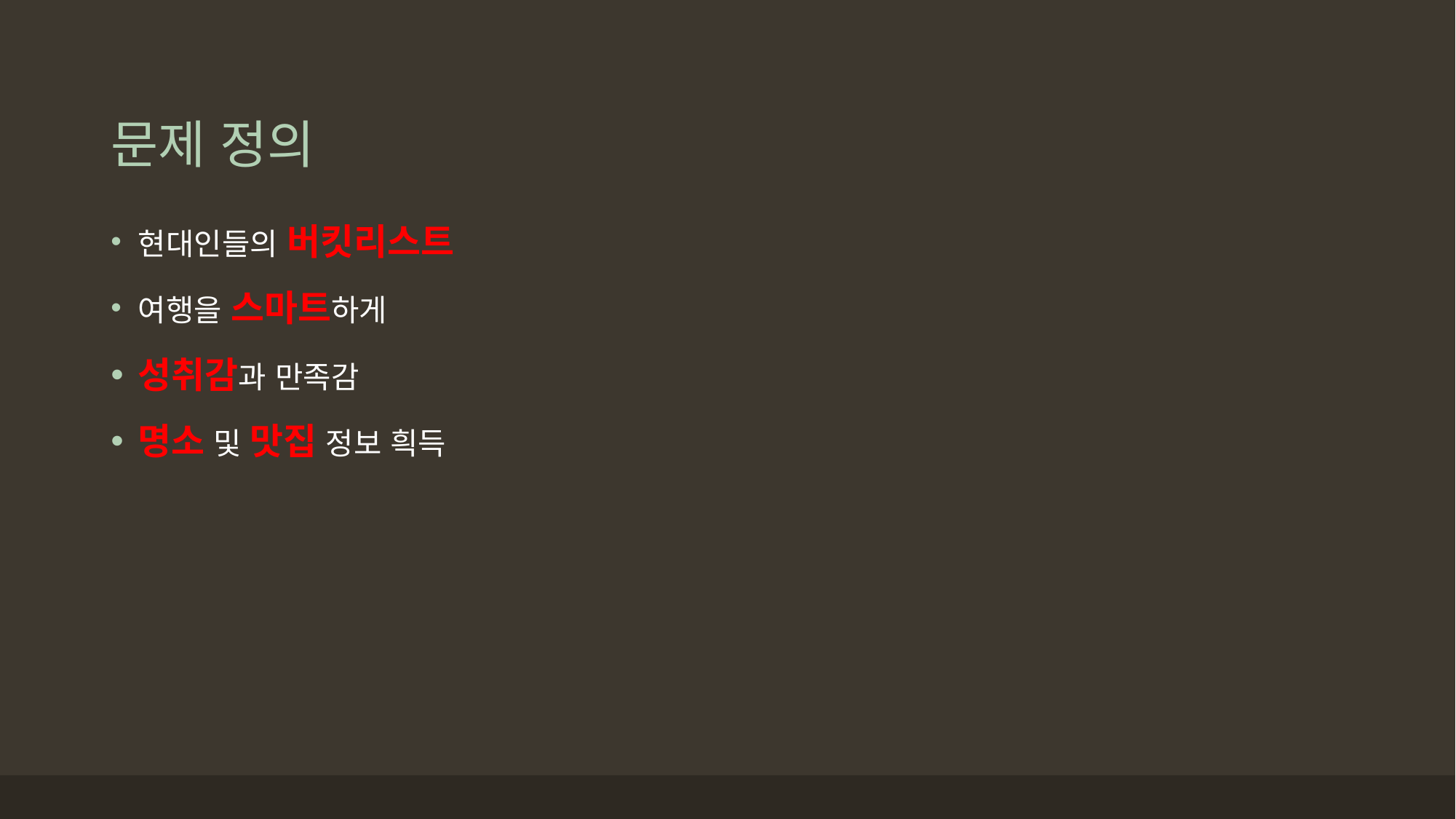

# 문제 정의
현대인들의 버킷리스트
여행을 스마트하게
성취감과 만족감
명소 및 맛집 정보 흭득